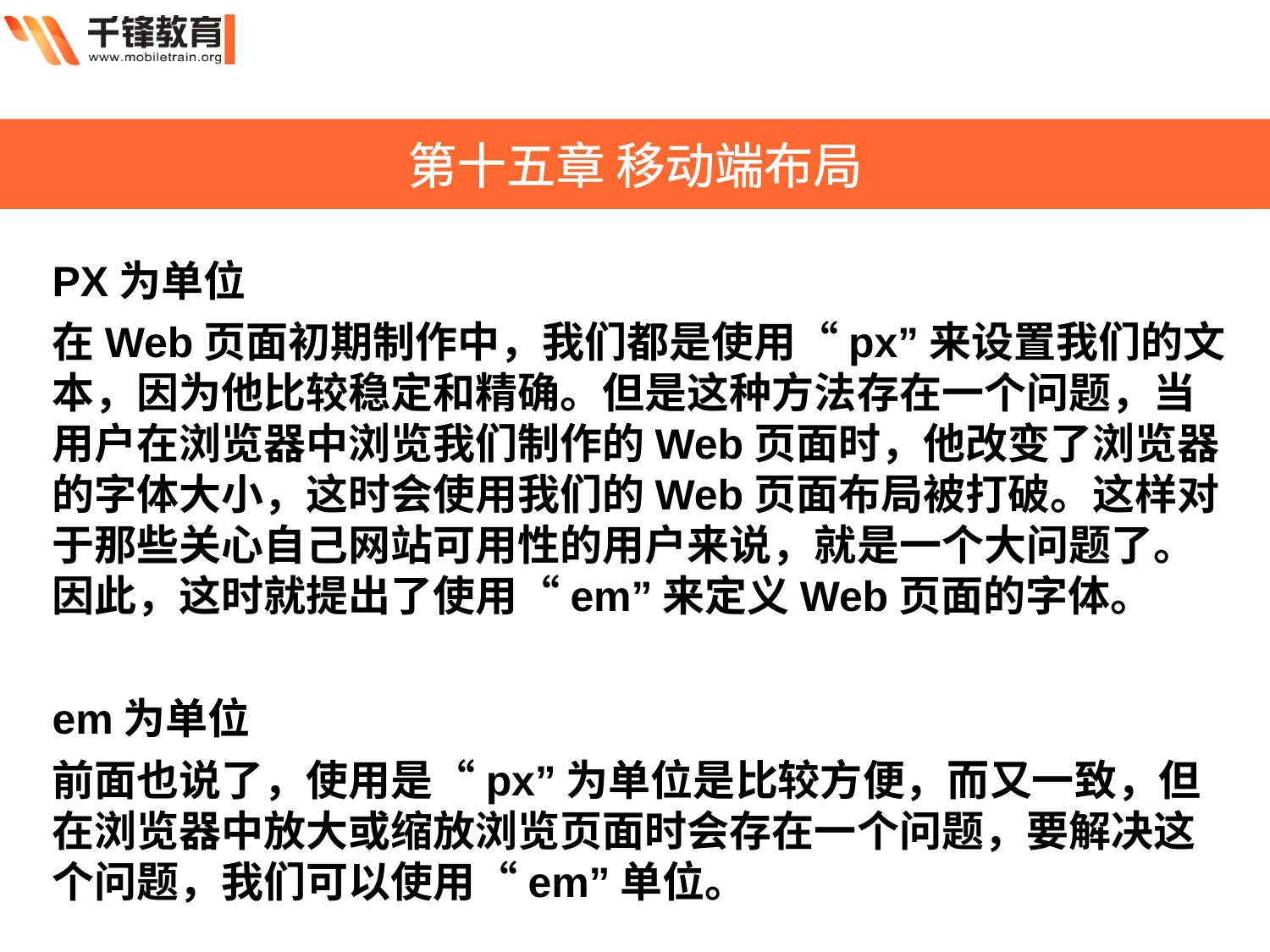

第十五章 移动端布局
PX为单位
在Web页面初期制作中，我们都是使用“px”来设置我们的文本，因为他比较稳定和精确。但是这种方法存在一个问题，当用户在浏览器中浏览我们制作的Web页面时，他改变了浏览器的字体大小，这时会使用我们的Web页面布局被打破。这样对于那些关心自己网站可用性的用户来说，就是一个大问题了。因此，这时就提出了使用“em”来定义Web页面的字体。

em为单位
前面也说了，使用是“px”为单位是比较方便，而又一致，但在浏览器中放大或缩放浏览页面时会存在一个问题，要解决这个问题，我们可以使用“em”单位。